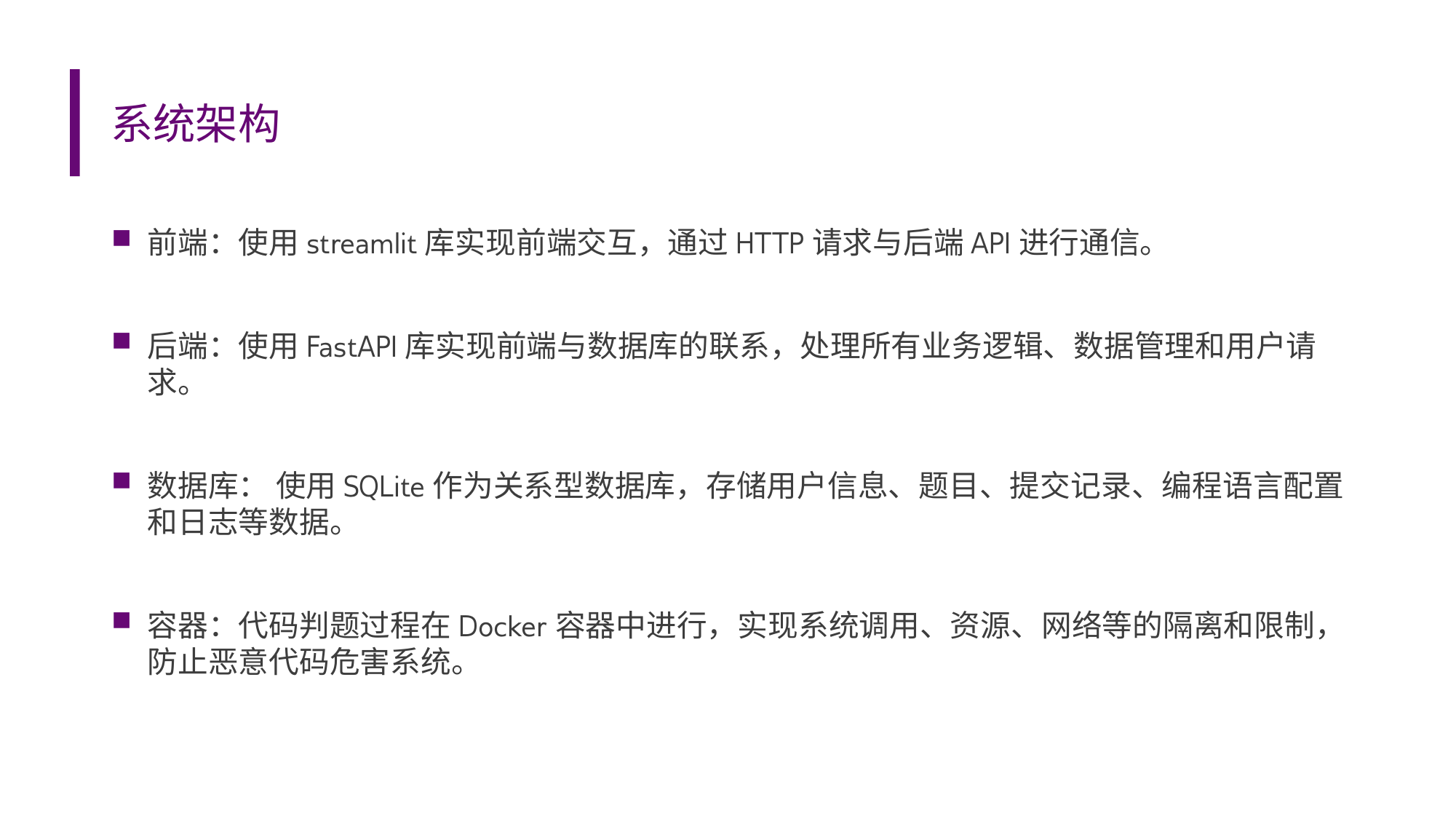

# 系统架构
前端：使用streamlit库实现前端交互，通过HTTP请求与后端API进行通信。

后端：使用FastAPI库实现前端与数据库的联系，处理所有业务逻辑、数据管理和用户请求。

数据库： 使用SQLite作为关系型数据库，存储用户信息、题目、提交记录、编程语言配置和日志等数据。

容器：代码判题过程在Docker容器中进行，实现系统调用、资源、网络等的隔离和限制，防止恶意代码危害系统。